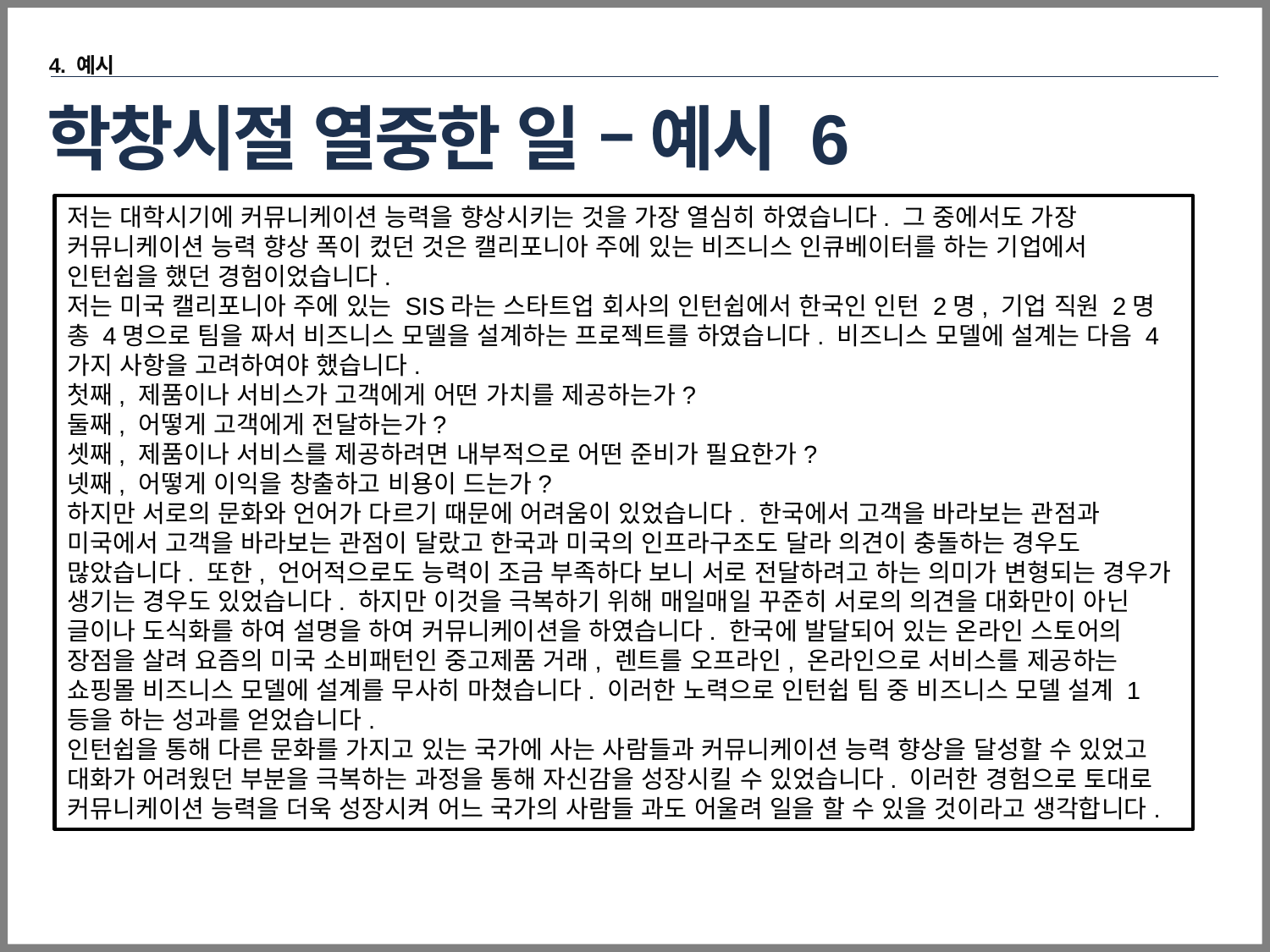

4. 예시
# 학창시절 열중한 일 – 예시 6
저는 대학시기에 커뮤니케이션 능력을 향상시키는 것을 가장 열심히 하였습니다. 그 중에서도 가장 커뮤니케이션 능력 향상 폭이 컸던 것은 캘리포니아 주에 있는 비즈니스 인큐베이터를 하는 기업에서 인턴쉽을 했던 경험이었습니다.
저는 미국 캘리포니아 주에 있는 SIS라는 스타트업 회사의 인턴쉽에서 한국인 인턴 2명, 기업 직원 2명 총 4명으로 팀을 짜서 비즈니스 모델을 설계하는 프로젝트를 하였습니다. 비즈니스 모델에 설계는 다음 4가지 사항을 고려하여야 했습니다.
첫째, 제품이나 서비스가 고객에게 어떤 가치를 제공하는가?
둘째, 어떻게 고객에게 전달하는가?
셋째, 제품이나 서비스를 제공하려면 내부적으로 어떤 준비가 필요한가?
넷째, 어떻게 이익을 창출하고 비용이 드는가?
하지만 서로의 문화와 언어가 다르기 때문에 어려움이 있었습니다. 한국에서 고객을 바라보는 관점과 미국에서 고객을 바라보는 관점이 달랐고 한국과 미국의 인프라구조도 달라 의견이 충돌하는 경우도 많았습니다. 또한, 언어적으로도 능력이 조금 부족하다 보니 서로 전달하려고 하는 의미가 변형되는 경우가 생기는 경우도 있었습니다. 하지만 이것을 극복하기 위해 매일매일 꾸준히 서로의 의견을 대화만이 아닌 글이나 도식화를 하여 설명을 하여 커뮤니케이션을 하였습니다. 한국에 발달되어 있는 온라인 스토어의 장점을 살려 요즘의 미국 소비패턴인 중고제품 거래, 렌트를 오프라인, 온라인으로 서비스를 제공하는 쇼핑몰 비즈니스 모델에 설계를 무사히 마쳤습니다. 이러한 노력으로 인턴쉽 팀 중 비즈니스 모델 설계 1등을 하는 성과를 얻었습니다.
인턴쉽을 통해 다른 문화를 가지고 있는 국가에 사는 사람들과 커뮤니케이션 능력 향상을 달성할 수 있었고 대화가 어려웠던 부분을 극복하는 과정을 통해 자신감을 성장시킬 수 있었습니다. 이러한 경험으로 토대로 커뮤니케이션 능력을 더욱 성장시켜 어느 국가의 사람들 과도 어울려 일을 할 수 있을 것이라고 생각합니다.